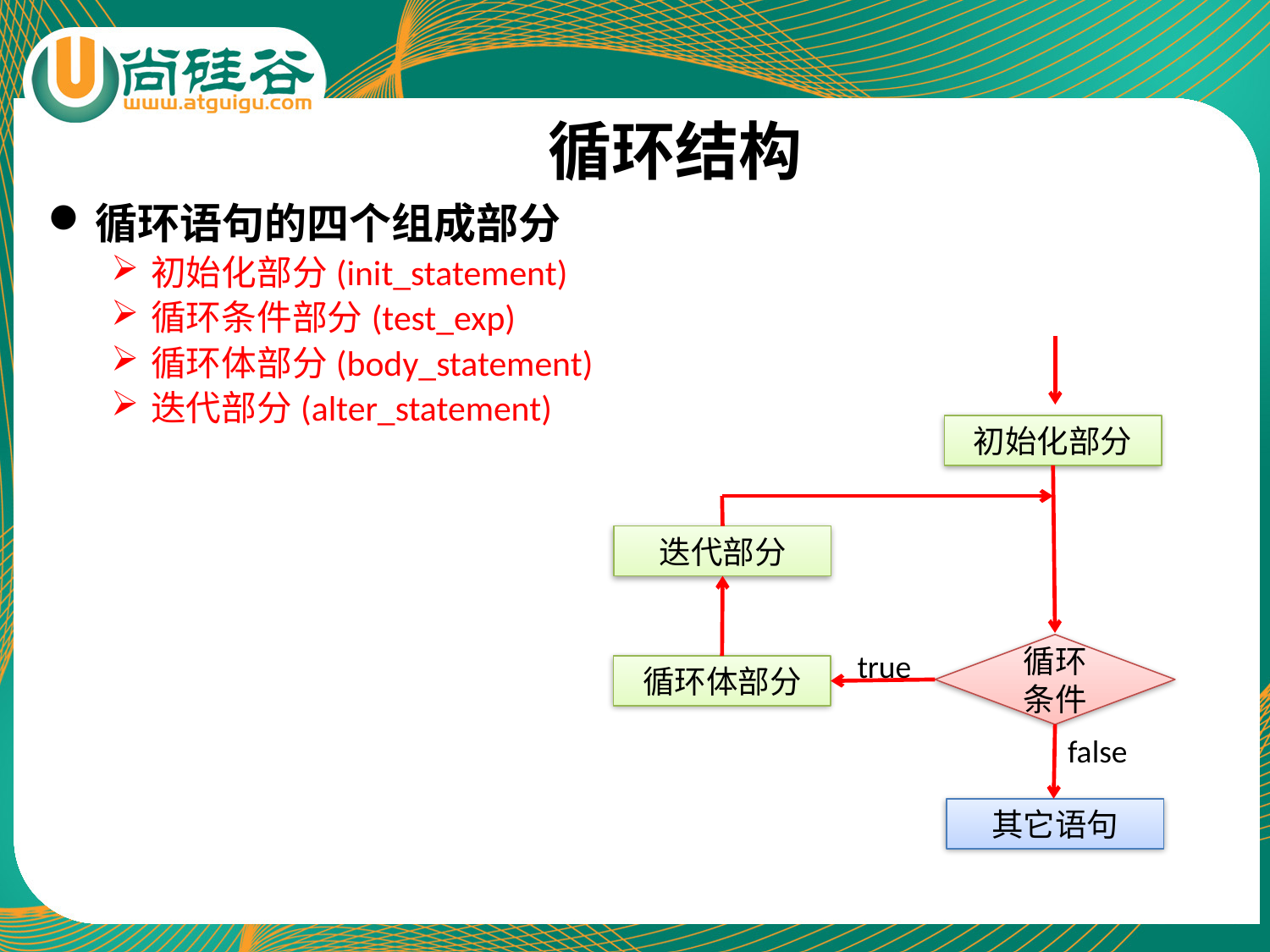

# 循环结构
循环语句的四个组成部分
初始化部分(init_statement)
循环条件部分(test_exp)
循环体部分(body_statement)
迭代部分(alter_statement)
初始化部分
迭代部分
循环条件
true
循环体部分
false
其它语句